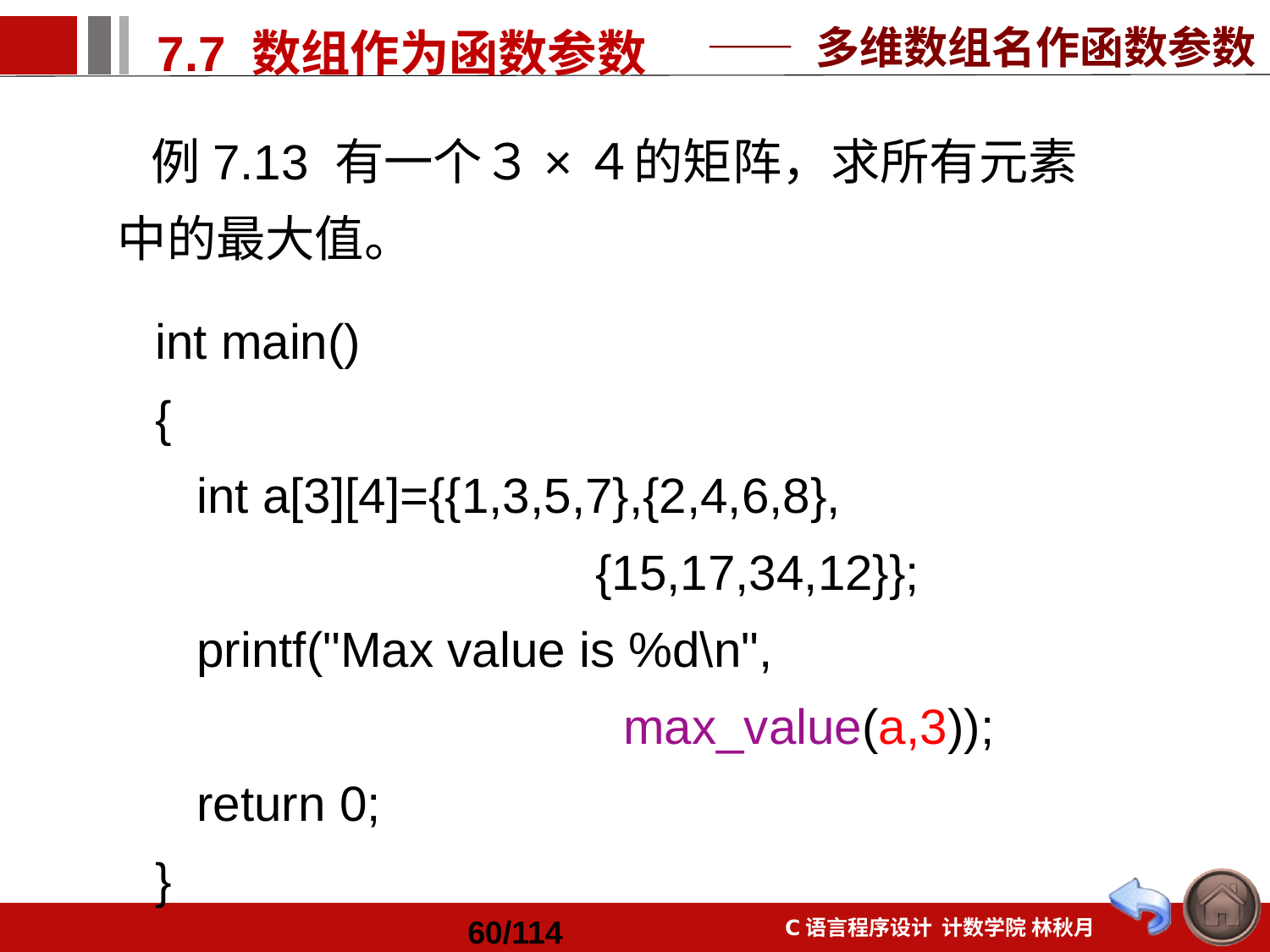

—— 多维数组名作函数参数
  例7.13 有一个３×４的矩阵，求所有元素中的最大值。
int main()
{
   int a[3][4]={{1,3,5,7},{2,4,6,8},
                                {15,17,34,12}};
   printf("Max value is %d\n",
                                  max_value(a,3));
   return 0;
}